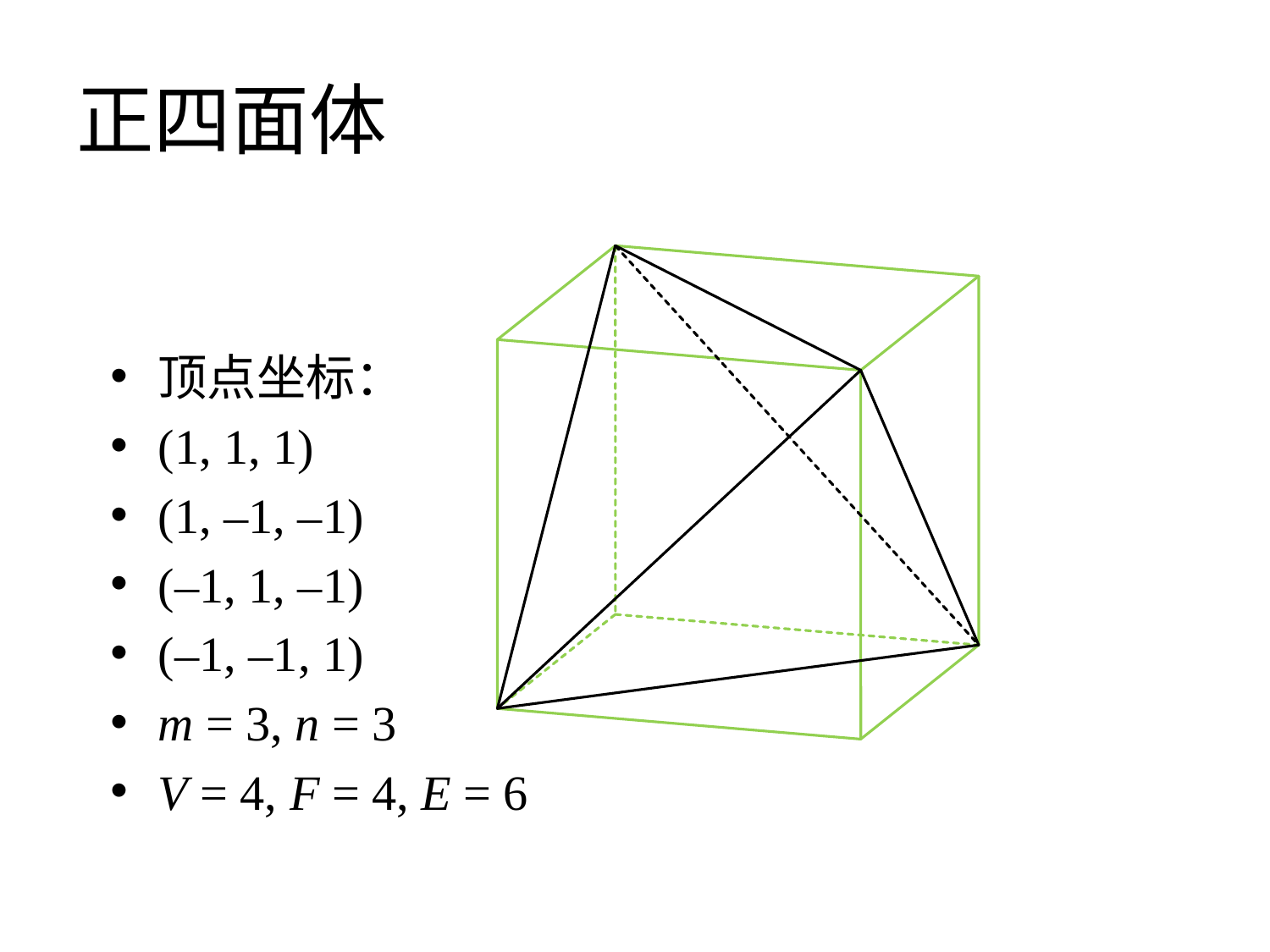

# 正四面体

顶点坐标：
(1, 1, 1)
(1, –1, –1)
(–1, 1, –1)
(–1, –1, 1)
m = 3, n = 3
V = 4, F = 4, E = 6